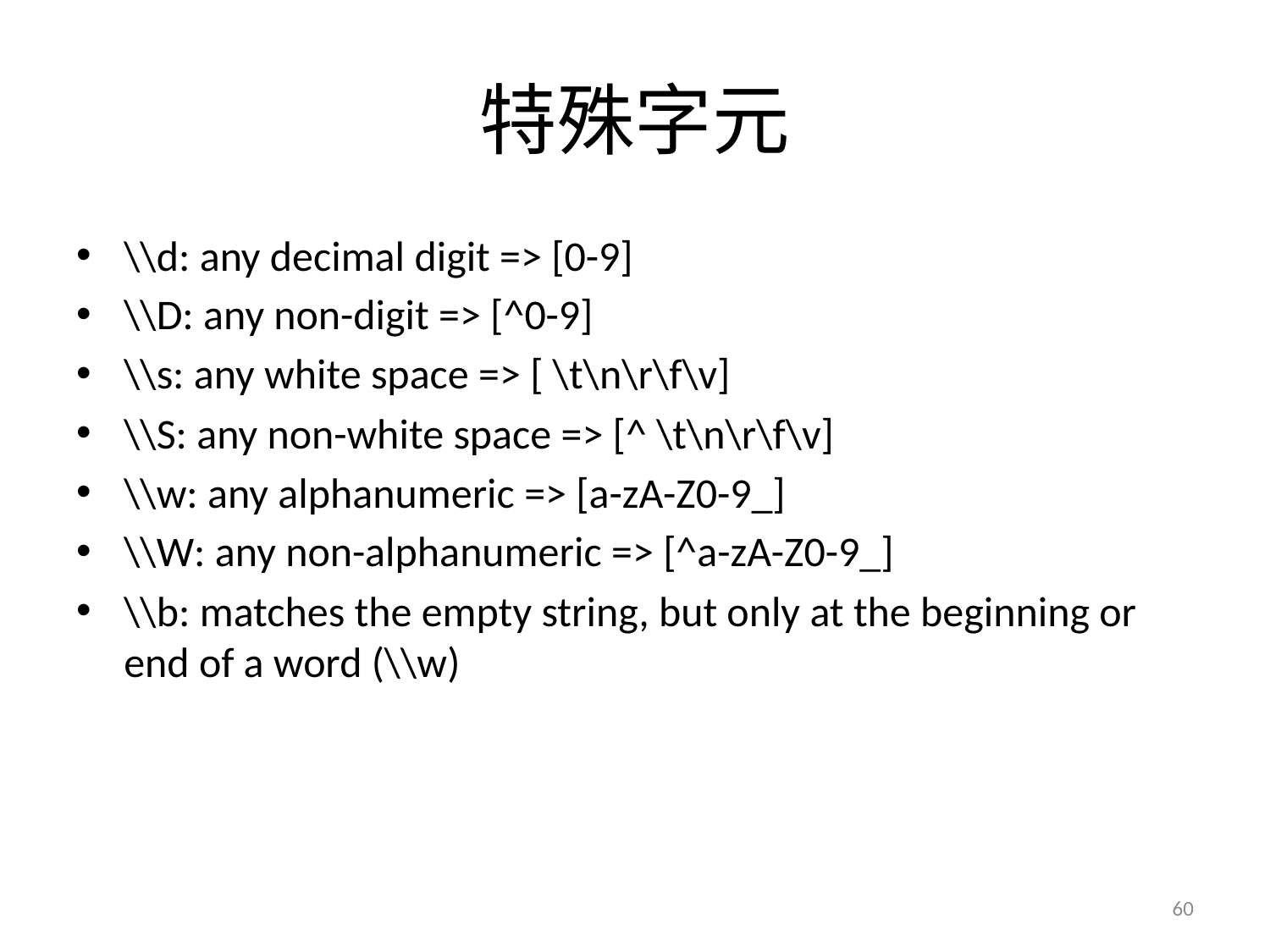

# 特殊字元
\\d: any decimal digit => [0-9]
\\D: any non-digit => [^0-9]
\\s: any white space => [ \t\n\r\f\v]
\\S: any non-white space => [^ \t\n\r\f\v]
\\w: any alphanumeric => [a-zA-Z0-9_]
\\W: any non-alphanumeric => [^a-zA-Z0-9_]
\\b: matches the empty string, but only at the beginning or end of a word (\\w)
60